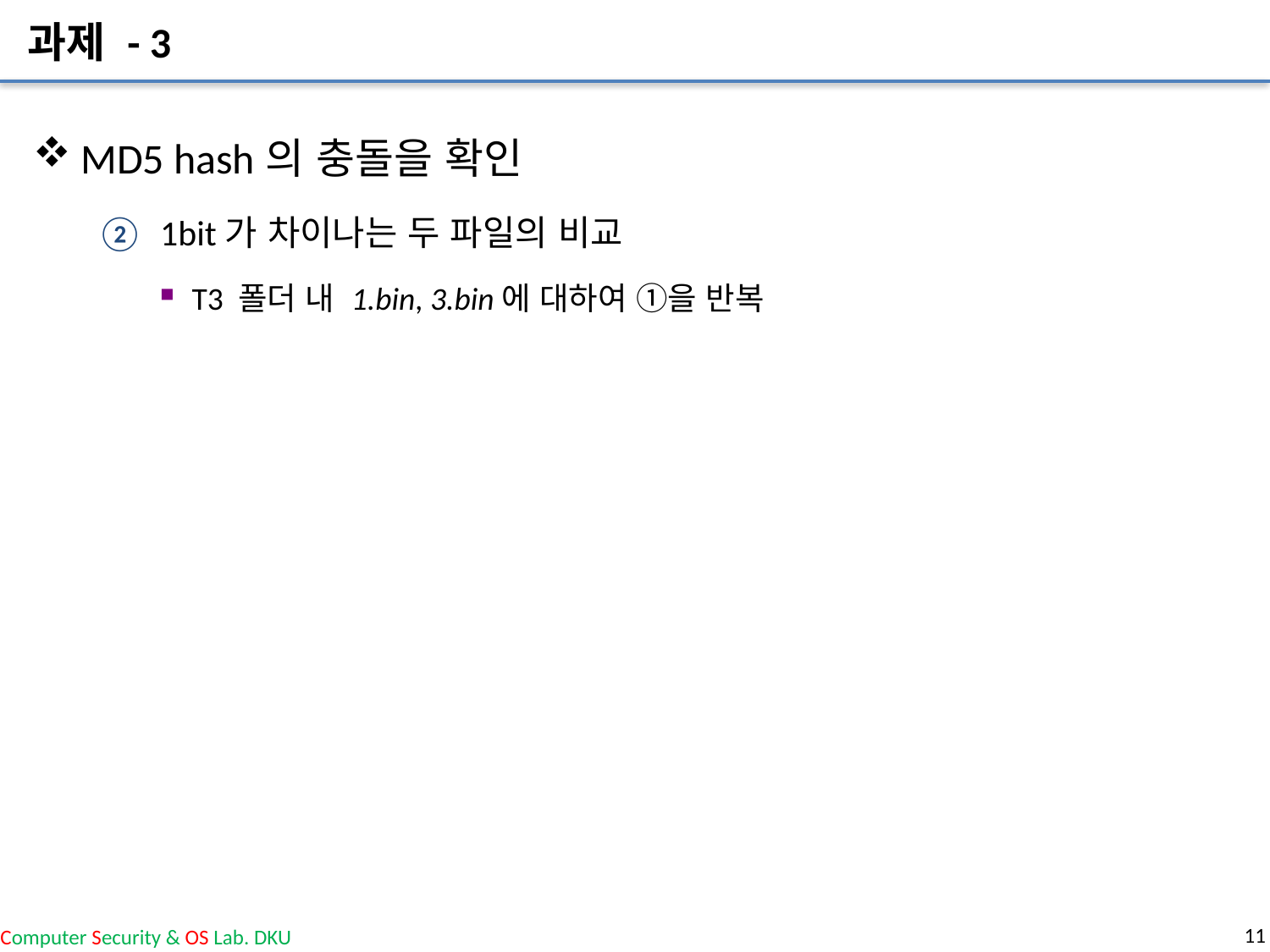

# 과제 - 3
MD5 hash의 충돌을 확인
1bit가 차이나는 두 파일의 비교
T3 폴더 내 1.bin, 3.bin에 대하여 ①을 반복

11